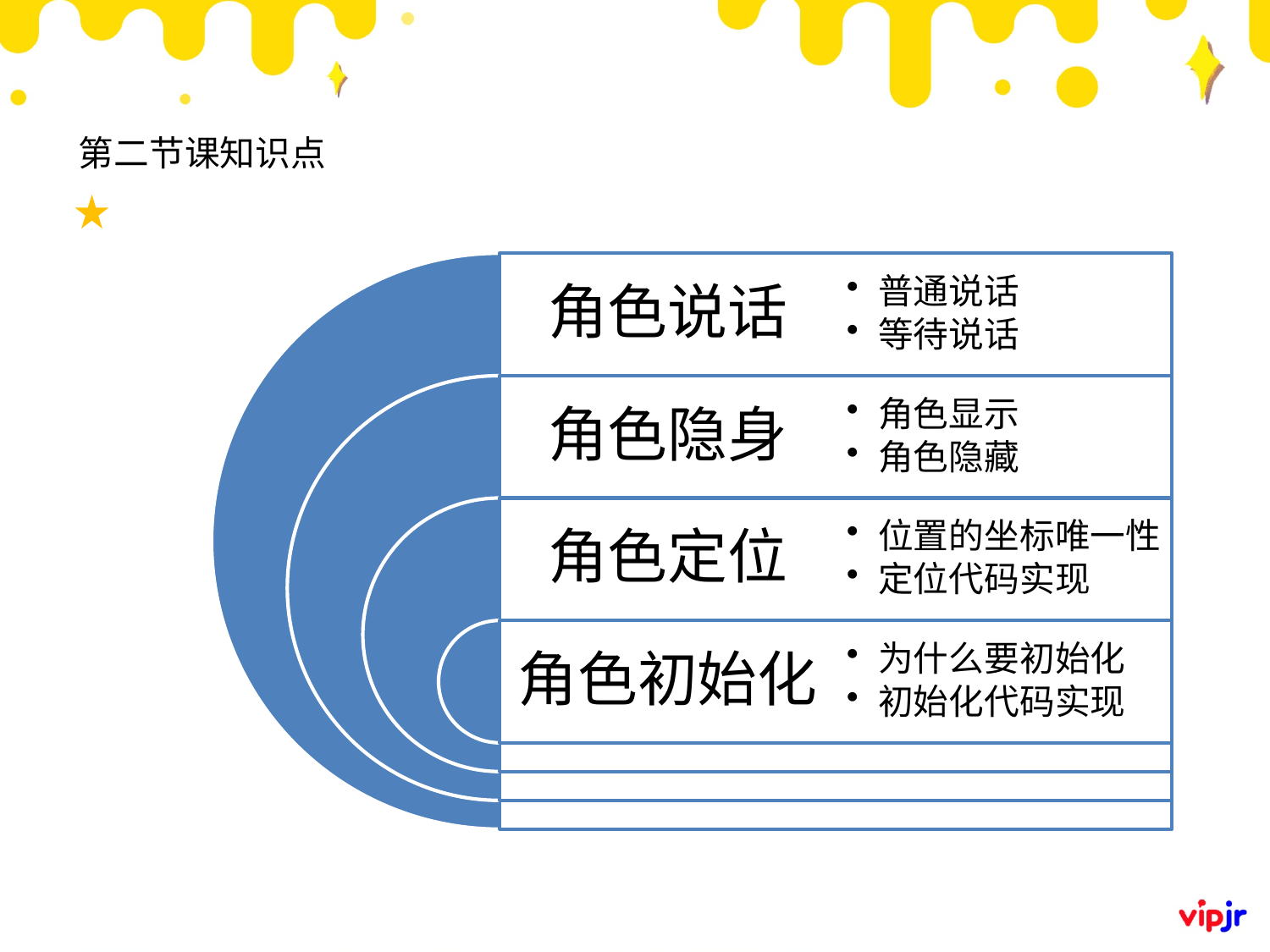

第二节课知识点
角色说话
角色隐身
角色定位
角色初始化
普通说话
等待说话
角色显示
角色隐藏
位置的坐标唯一性
定位代码实现
为什么要初始化
初始化代码实现